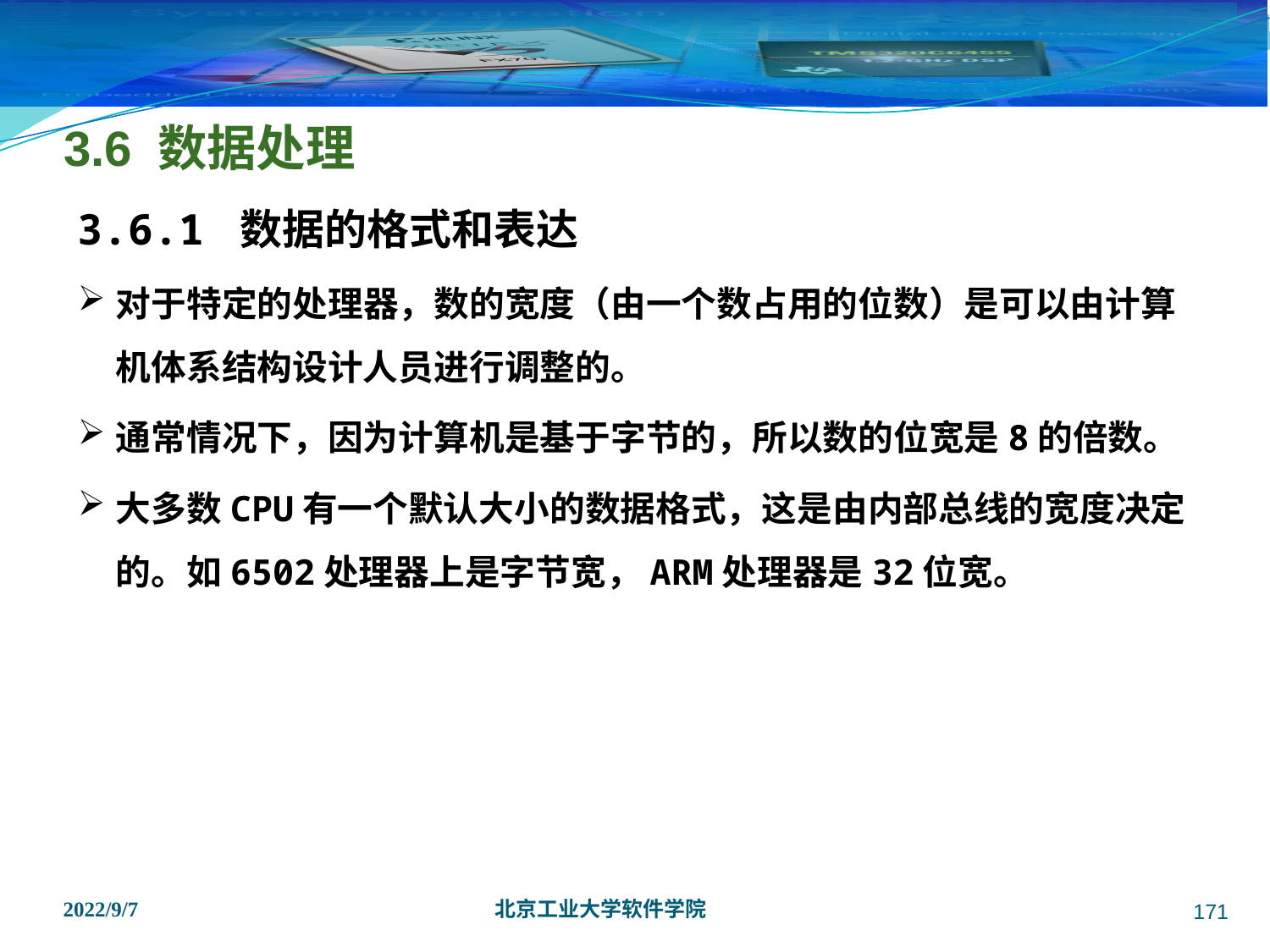

# 3.6 数据处理
3.6.1 数据的格式和表达
对于特定的处理器，数的宽度（由一个数占用的位数）是可以由计算机体系结构设计人员进行调整的。
通常情况下，因为计算机是基于字节的，所以数的位宽是8的倍数。
大多数CPU有一个默认大小的数据格式，这是由内部总线的宽度决定的。如6502处理器上是字节宽，ARM处理器是32位宽。